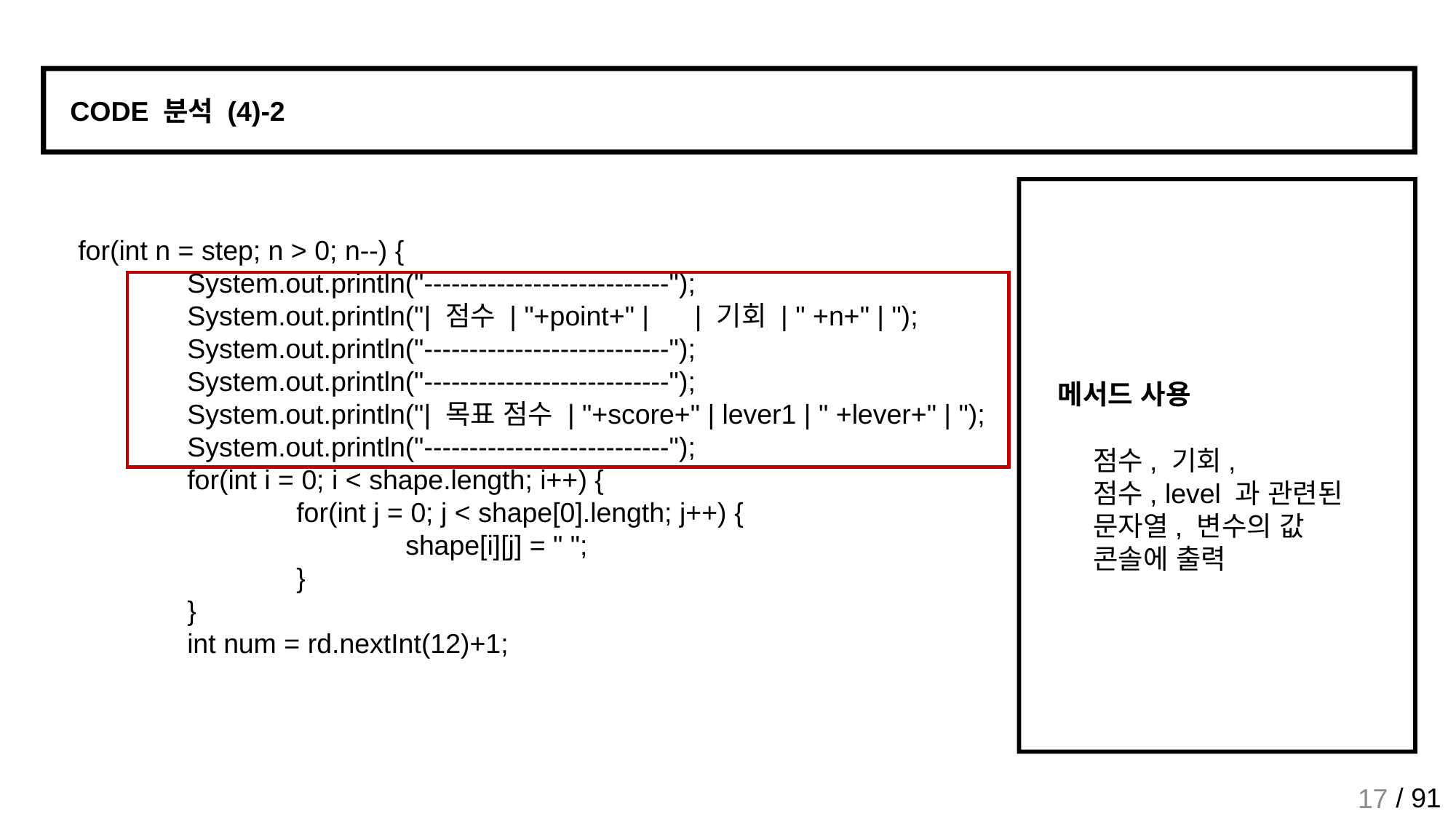

CODE 분석 (4)-2

for(int n = step; n > 0; n--) {
	System.out.println("---------------------------");
	System.out.println("| 점수 | "+point+" |      | 기회 | " +n+" | ");
	System.out.println("---------------------------");
	System.out.println("---------------------------");
	System.out.println("| 목표 점수 | "+score+" | lever1 | " +lever+" | ");
	System.out.println("---------------------------");
	for(int i = 0; i < shape.length; i++) {
		for(int j = 0; j < shape[0].length; j++) {
			shape[i][j] = " ";
		}
	}
	int num = rd.nextInt(12)+1;

메서드 사용
점수, 기회,
점수, level 과 관련된
문자열, 변수의 값
콘솔에 출력
17